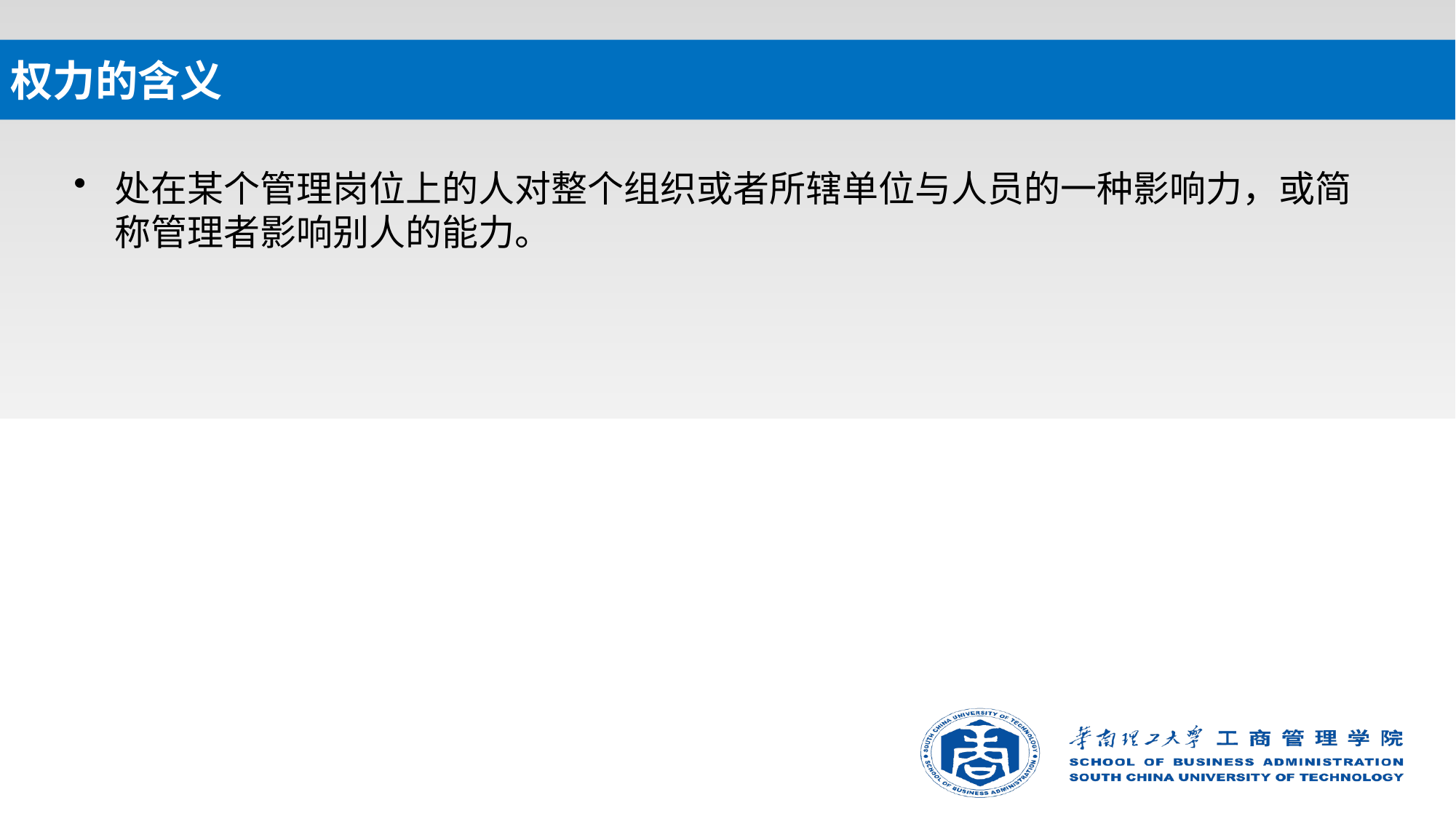

# 权力的含义
处在某个管理岗位上的人对整个组织或者所辖单位与人员的一种影响力，或简称管理者影响别人的能力。